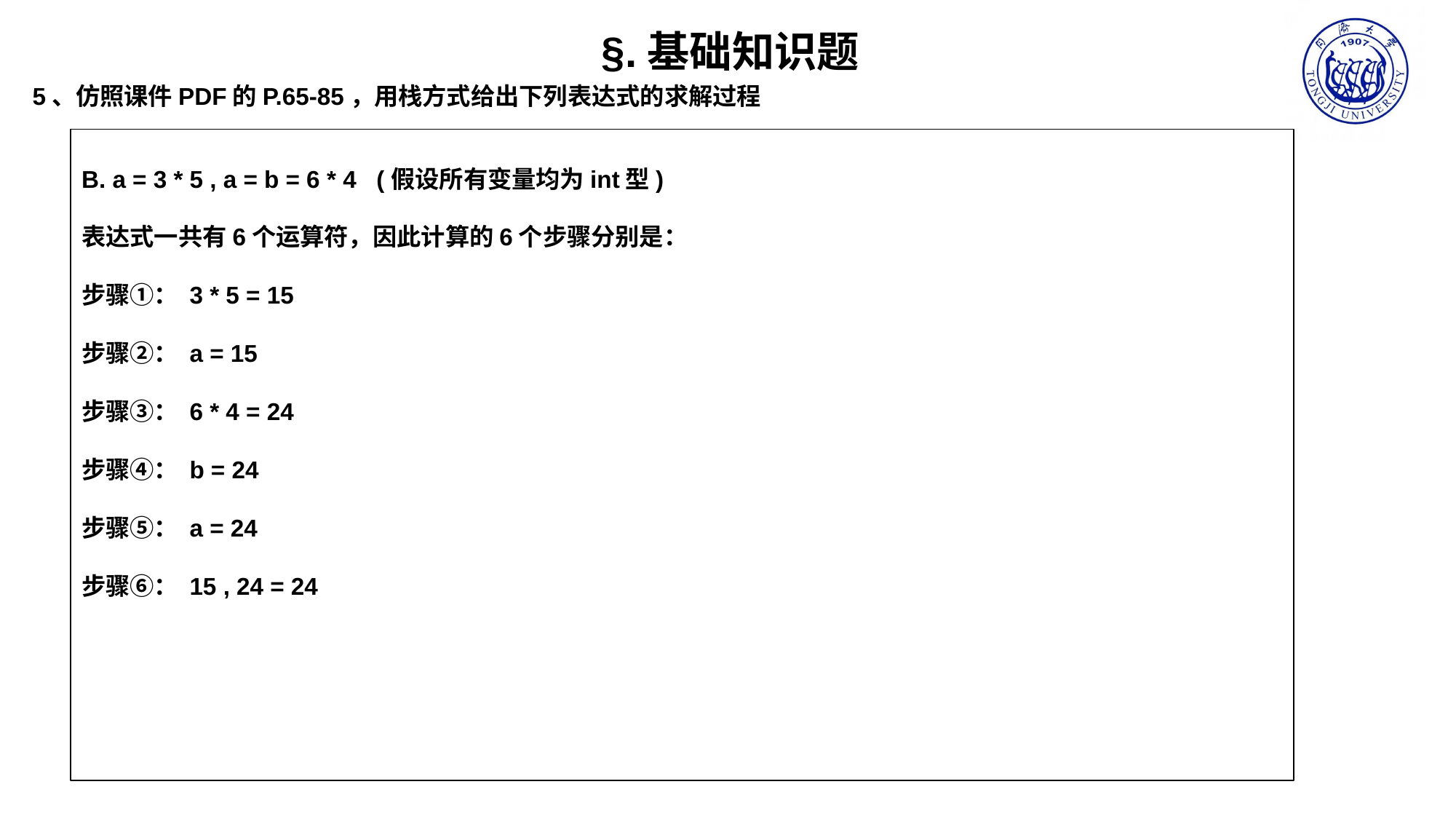

§.基础知识题
5、仿照课件PDF的P.65-85，用栈方式给出下列表达式的求解过程

B. a = 3 * 5 , a = b = 6 * 4   (假设所有变量均为int型)

表达式一共有6个运算符，因此计算的6个步骤分别是：

步骤①： 3 * 5 = 15

步骤②： a = 15

步骤③： 6 * 4 = 24

步骤④： b = 24

步骤⑤： a = 24

步骤⑥： 15 , 24 = 24